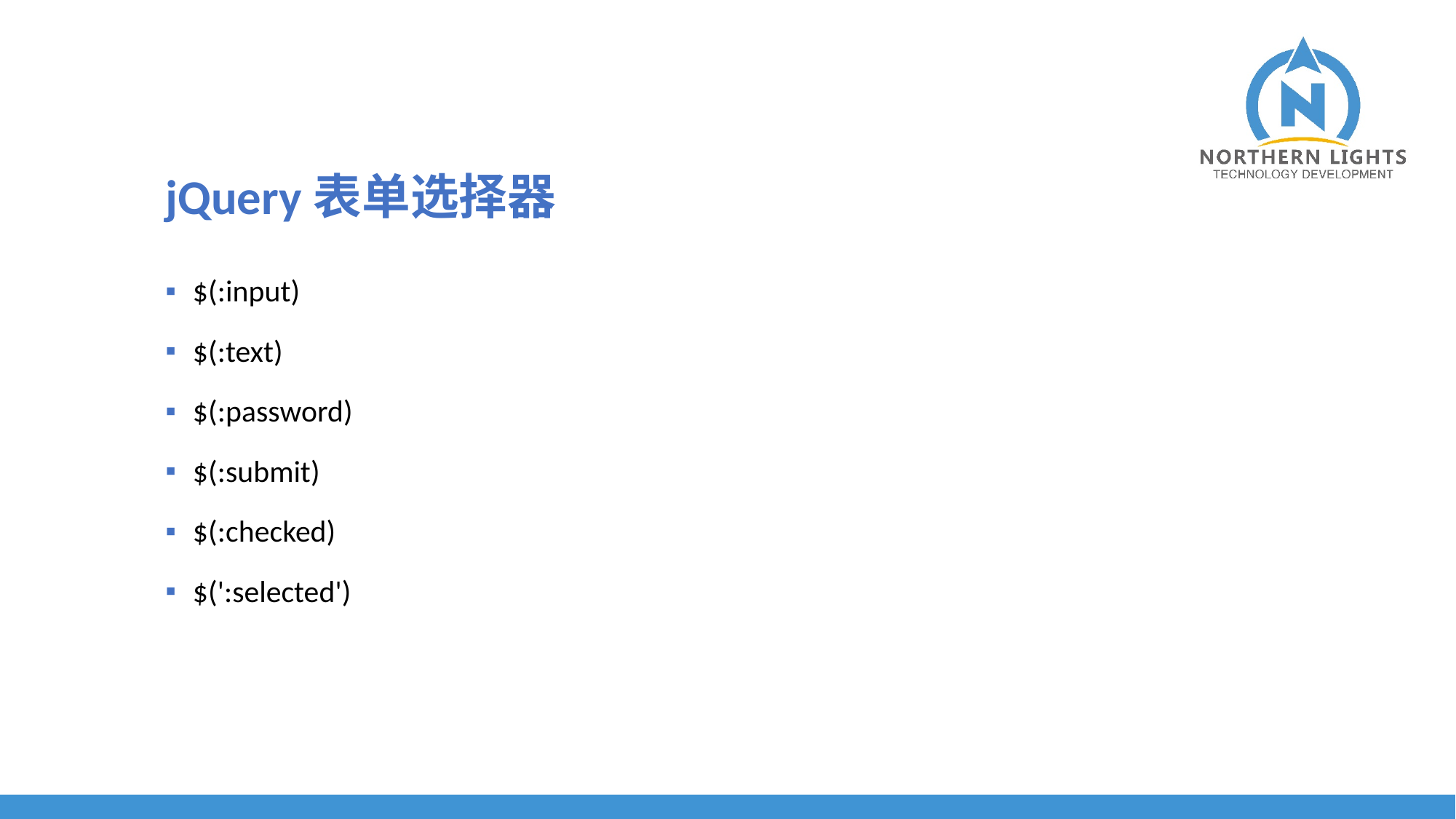

jQuery表单选择器
$(:input)
$(:text)
$(:password)
$(:submit)
$(:checked)
$(':selected')